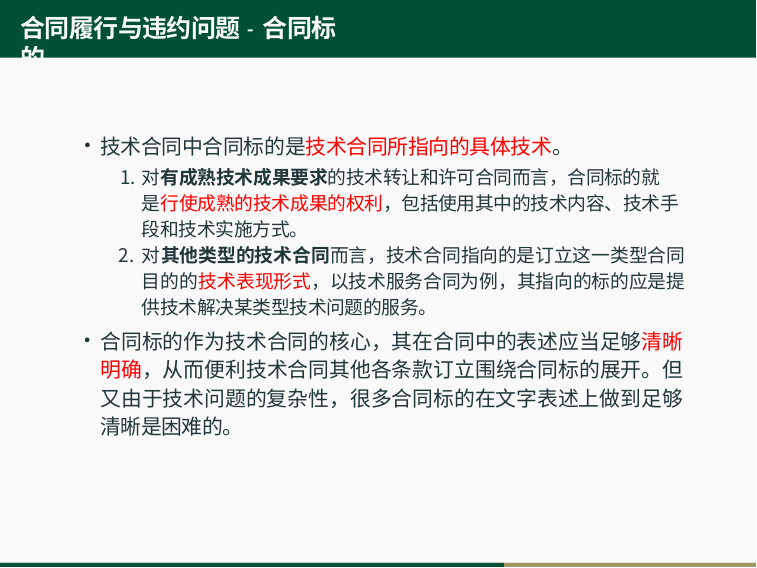

# 合同履行与违约问题-合同标的
技术合同中合同标的是技术合同所指向的具体技术。
对有成熟技术成果要求的技术转让和许可合同而言，合同标的就 是行使成熟的技术成果的权利，包括使用其中的技术内容、技术手段和技术实施方式。
对其他类型的技术合同而言，技术合同指向的是订立这一类型合同目的的技术表现形式，以技术服务合同为例，其指向的标的应是提供技术解决某类型技术问题的服务。
合同标的作为技术合同的核心，其在合同中的表述应当足够清晰明确，从而便利技术合同其他各条款订立围绕合同标的展开。但又由于技术问题的复杂性，很多合同标的在文字表述上做到足够清晰是困难的。